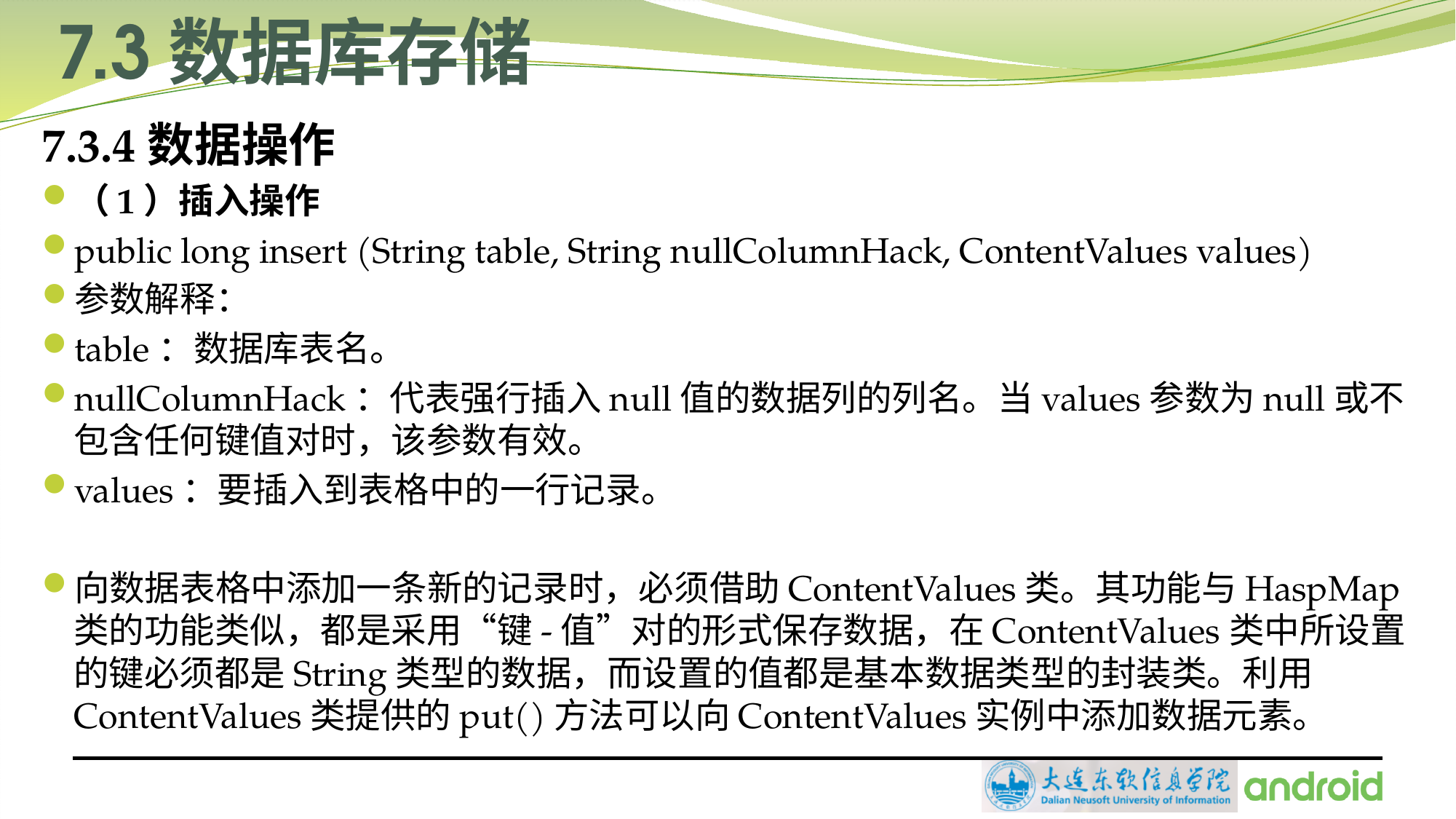

# 7.3数据库存储
7.3.4数据操作
（1）插入操作
public long insert (String table, String nullColumnHack, ContentValues values)
参数解释：
table：数据库表名。
nullColumnHack：代表强行插入null值的数据列的列名。当values参数为null或不包含任何键值对时，该参数有效。
values：要插入到表格中的一行记录。

向数据表格中添加一条新的记录时，必须借助ContentValues类。其功能与HaspMap类的功能类似，都是采用“键-值”对的形式保存数据，在ContentValues类中所设置的键必须都是String类型的数据，而设置的值都是基本数据类型的封装类。利用ContentValues类提供的put()方法可以向ContentValues实例中添加数据元素。